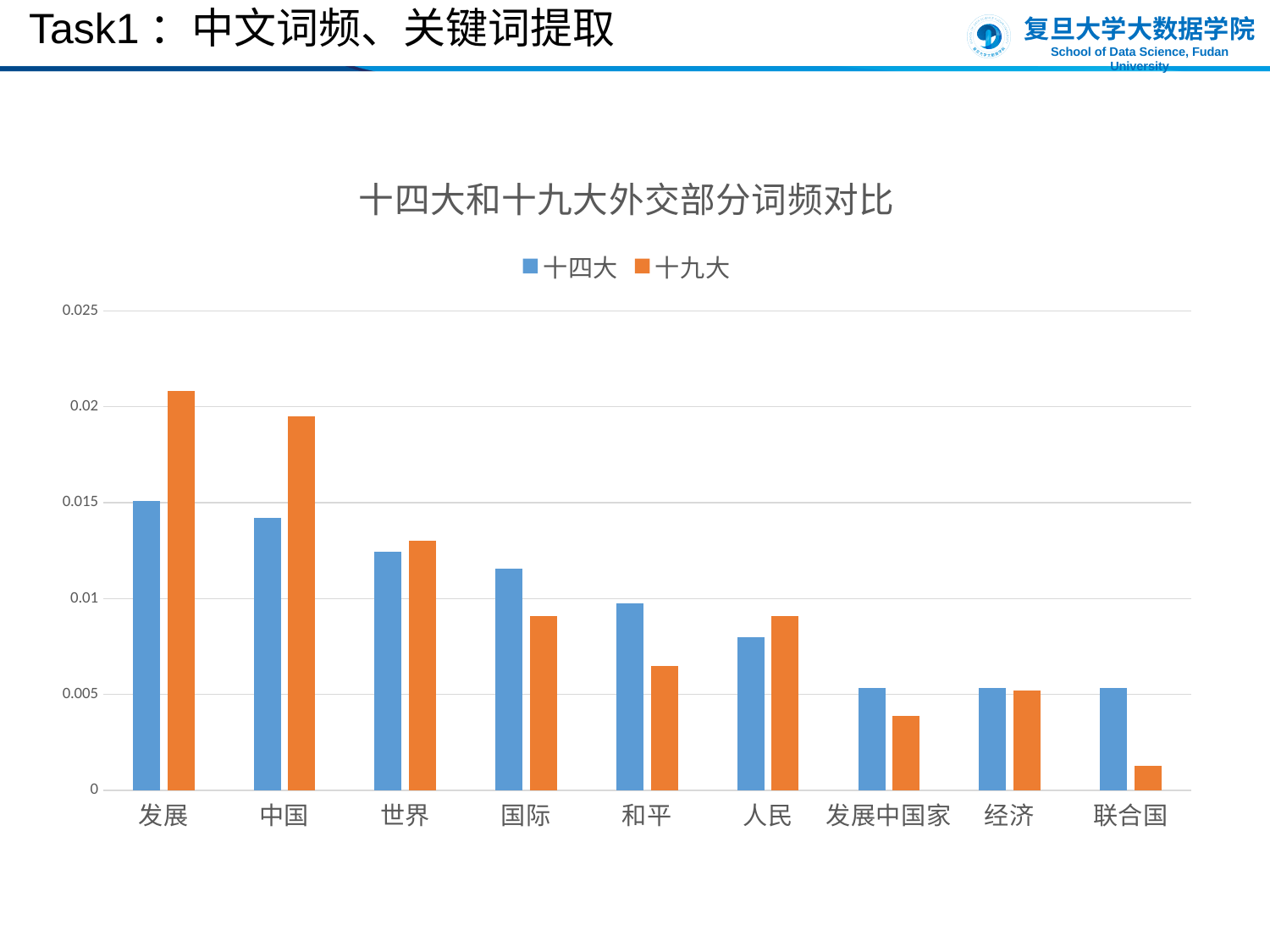

# Task1：中文词频、关键词提取

### Chart: 十四大和十九大外交部分词频对比

| Category |  |  |
|---|---|---|
| 发展 | 0.0150976909413854 | 0.0208062418725617 |
| 中国 | 0.0142095914742451 | 0.0195058517555266 |
| 世界 | 0.0124333925399644 | 0.0130039011703511 |
| 国际 | 0.0115452930728241 | 0.00910273081924577 |
| 和平 | 0.00976909413854351 | 0.00650195058517555 |
| 人民 | 0.00799289520426287 | 0.00910273081924577 |
| 发展中国家 | 0.00532859680284191 | 0.00390117035110533 |
| 经济 | 0.00532859680284191 | 0.00520156046814044 |
| 联合国 | 0.00532859680284191 | 0.00130039011703511 |